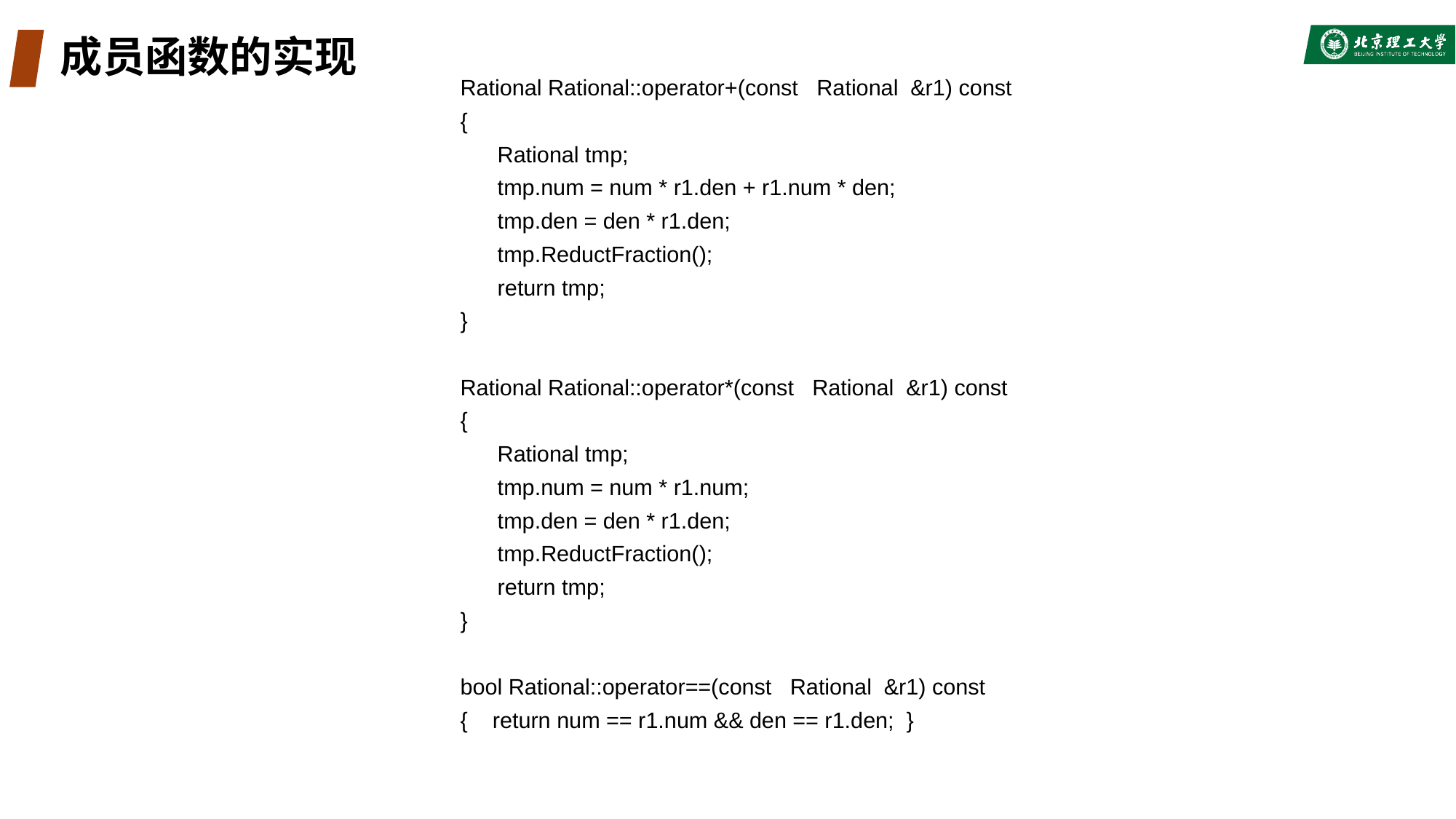

# 成员函数的实现
Rational Rational::operator+(const   Rational  &r1) const
{
      Rational tmp;
      tmp.num = num * r1.den + r1.num * den;
      tmp.den = den * r1.den;
      tmp.ReductFraction();
      return tmp;
}

Rational Rational::operator*(const   Rational  &r1) const
{
      Rational tmp;
      tmp.num = num * r1.num;
      tmp.den = den * r1.den;
      tmp.ReductFraction();
      return tmp;
}

bool Rational::operator==(const   Rational  &r1) const
{    return num == r1.num && den == r1.den;  }